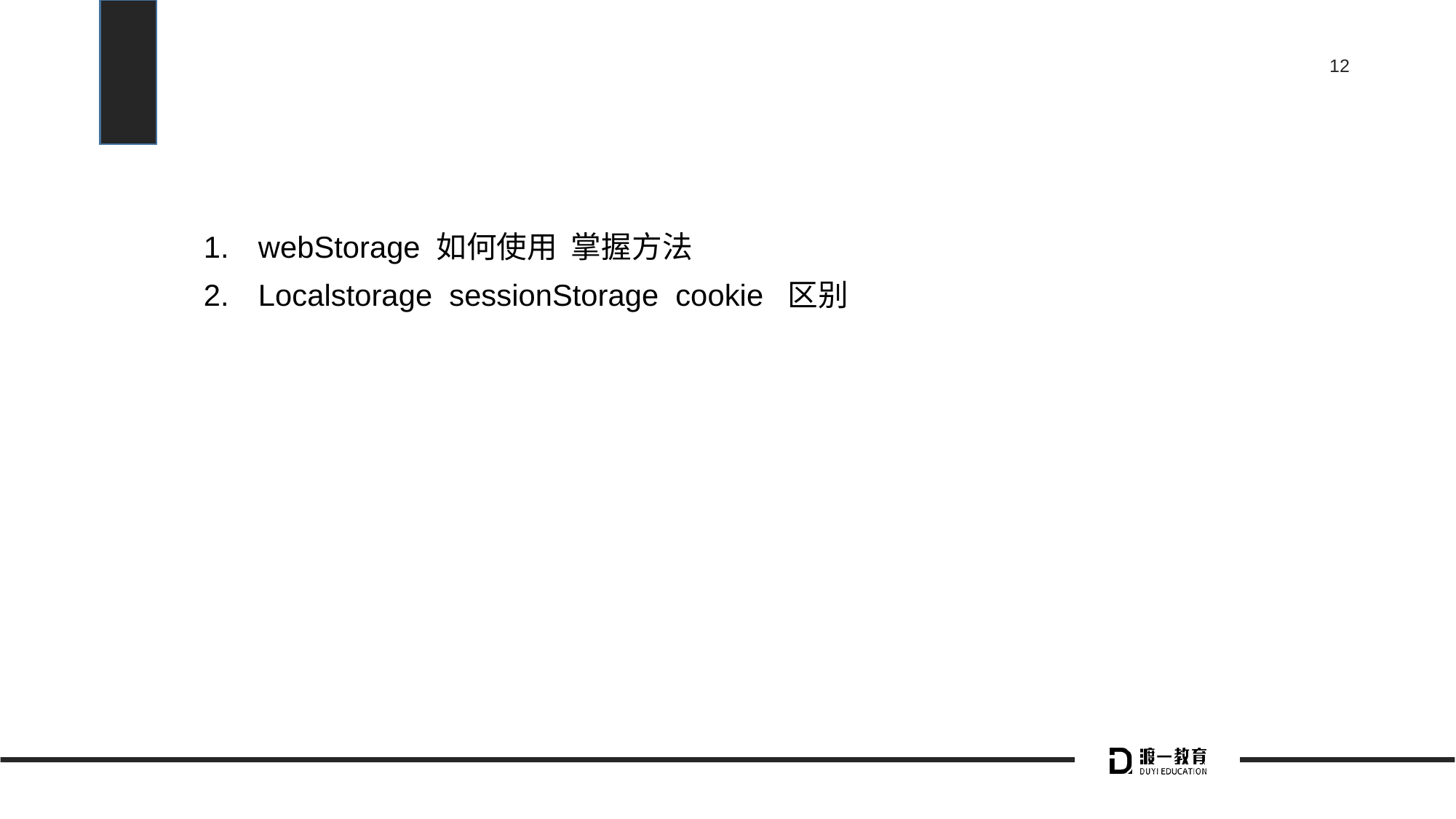

#
webStorage 如何使用  掌握方法
Localstorage  sessionStorage  cookie  区别